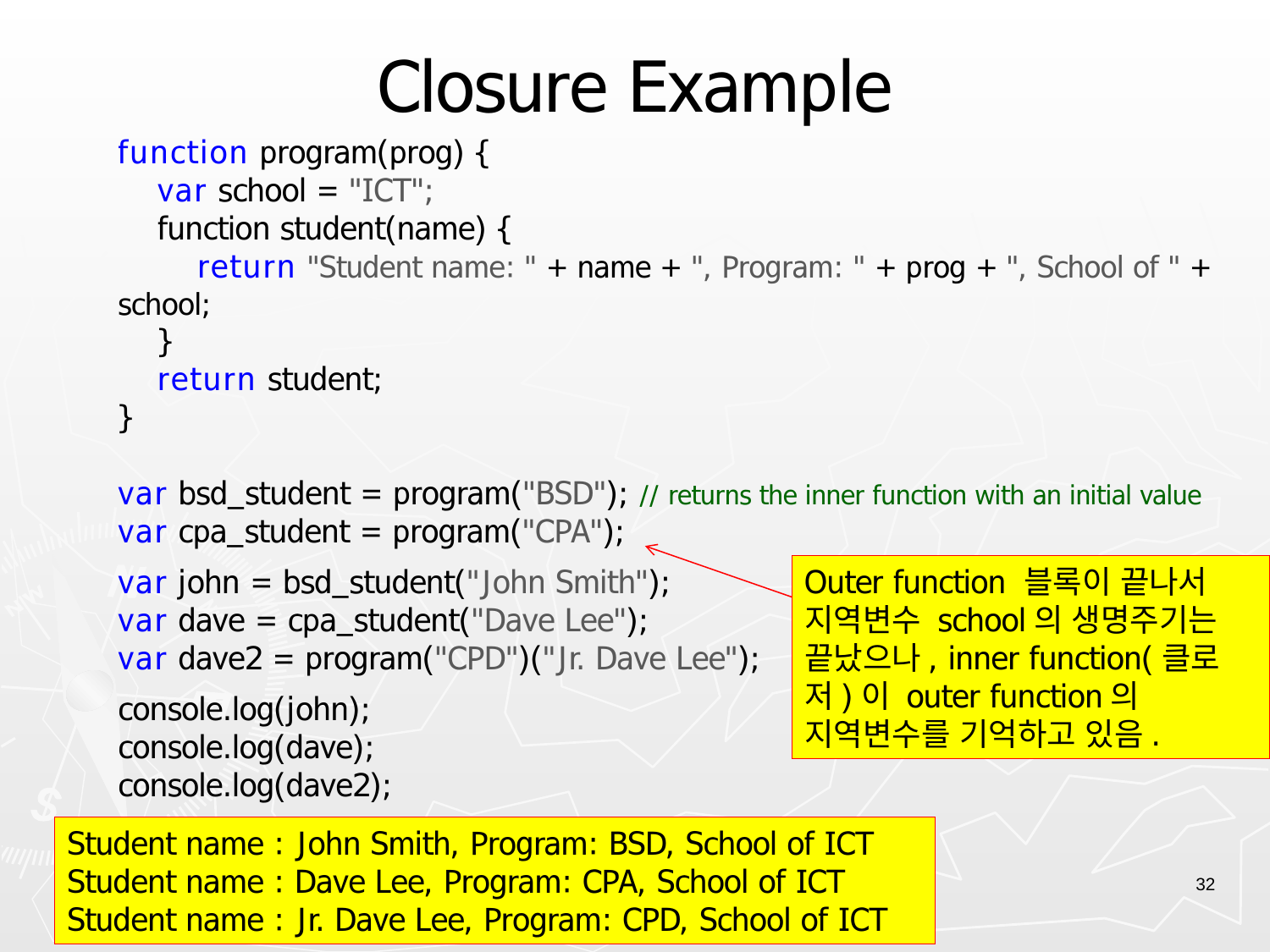

# Closure Example
function program(prog) {
    var school = "ICT";
    function student(name) {
        return "Student name: " + name + ", Program: " + prog + ", School of " + school;
    }
    return student;
}

var bsd_student = program("BSD"); // returns the inner function with an initial value
var cpa_student = program("CPA");

var john = bsd_student("John Smith");
var dave = cpa_student("Dave Lee");
var dave2 = program("CPD")("Jr. Dave Lee");

console.log(john);
console.log(dave);
console.log(dave2);
Outer function 블록이 끝나서 지역변수 school의 생명주기는 끝났으나, inner function(클로저)이 outer function의 지역변수를 기억하고 있음.
Student name : John Smith, Program: BSD, School of ICT
Student name : Dave Lee, Program: CPA, School of ICT
Student name : Jr. Dave Lee, Program: CPD, School of ICT
32